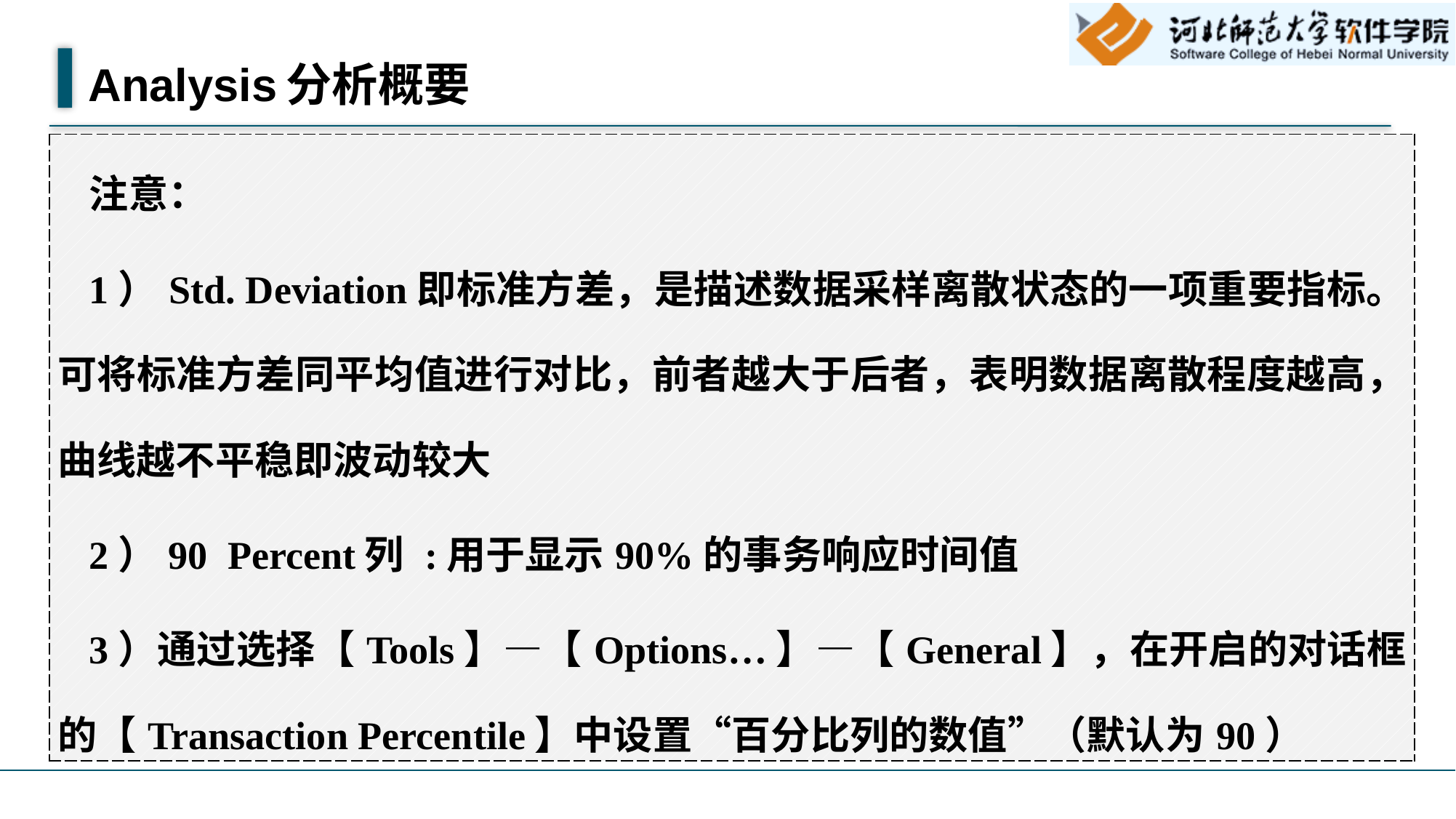

# Analysis分析概要
| 注意： 1）Std. Deviation即标准方差，是描述数据采样离散状态的一项重要指标。可将标准方差同平均值进行对比，前者越大于后者，表明数据离散程度越高，曲线越不平稳即波动较大 2）90 Percent列 :用于显示90%的事务响应时间值 3）通过选择【Tools】—【Options…】—【General】，在开启的对话框的【Transaction Percentile】中设置“百分比列的数值”（默认为90） |
| --- |